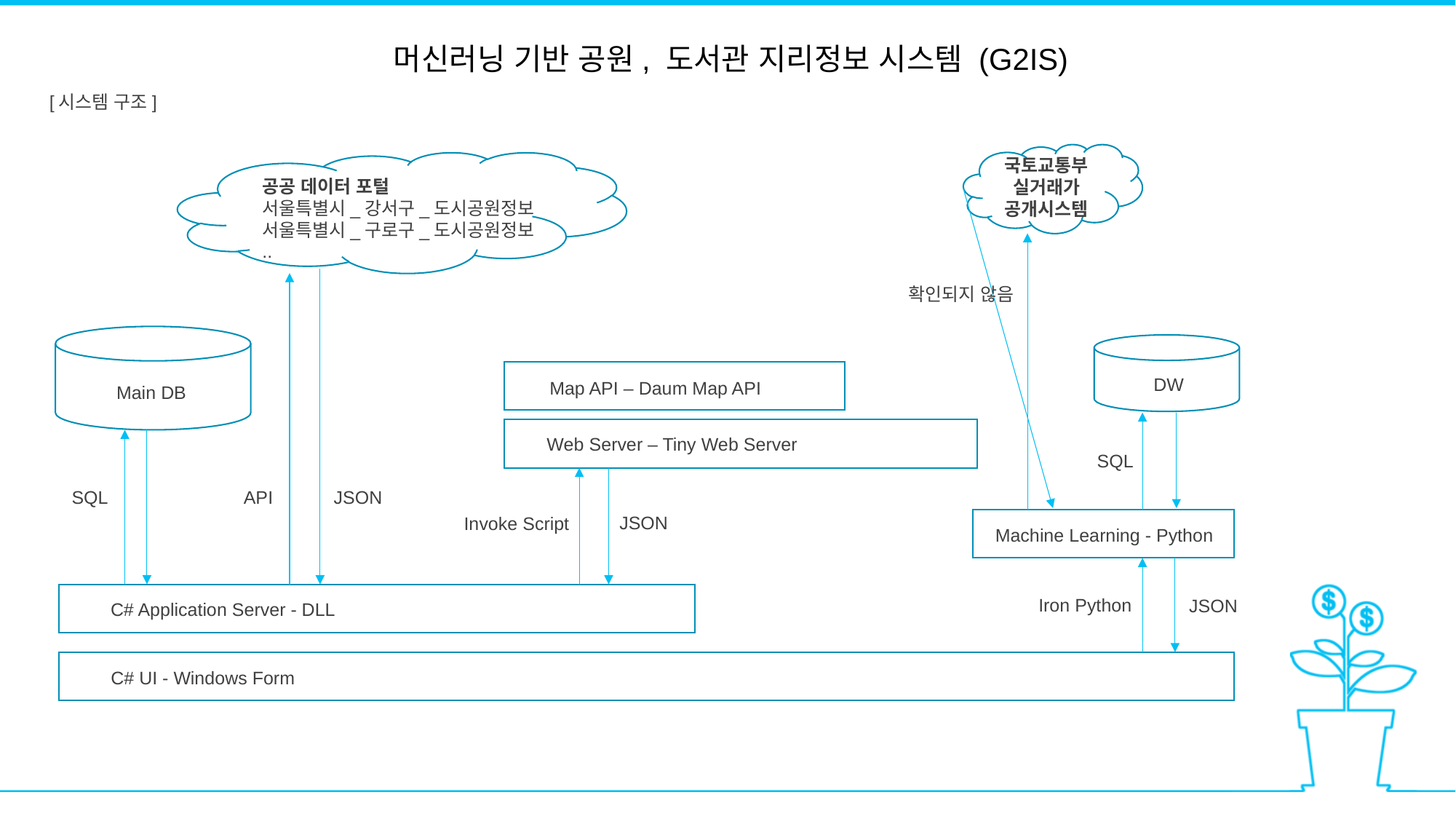

머신러닝 기반 공원, 도서관 지리정보 시스템 (G2IS)
[시스템 구조]
국토교통부 실거래가 공개시스템

공공 데이터 포털
서울특별시_강서구_도시공원정보
서울특별시_구로구_도시공원정보
..
확인되지 않음

DW
Map API – Daum Map API
Main DB

Web Server – Tiny Web Server
SQL
API
SQL
JSON
JSON
Invoke Script

Machine Learning - Python

Iron Python
JSON
C# Application Server - DLL

C# UI - Windows Form